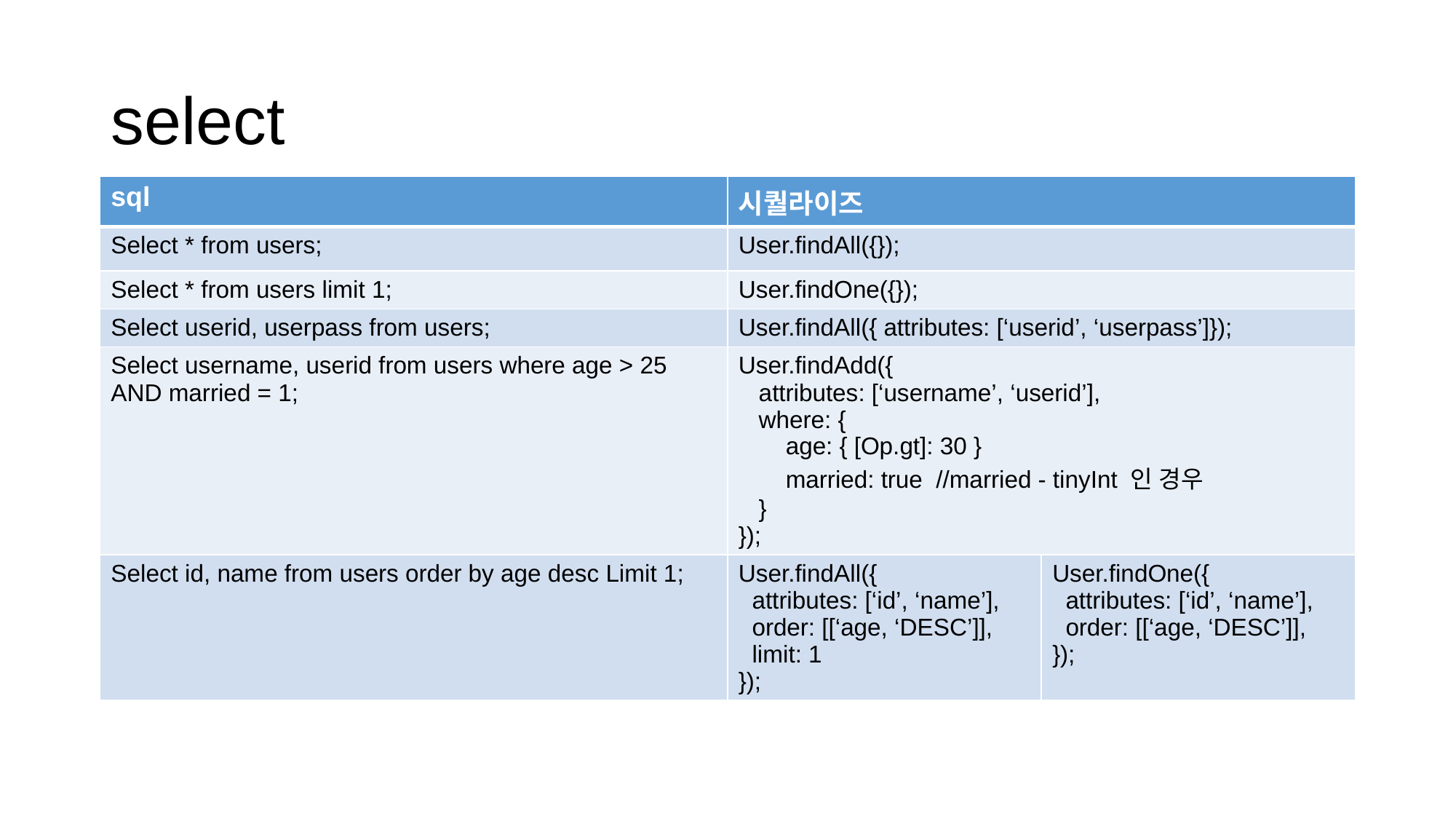

# select
| sql | 시퀄라이즈 |  |
| --- | --- | --- |
| Select \* from users; | User.findAll({}); |  |
| Select \* from users limit 1; | User.findOne({}); |  |
| Select userid, userpass from users; | User.findAll({ attributes: [‘userid’, ‘userpass’]}); |  |
| Select username, userid from users where age > 25 AND married = 1; | User.findAdd({ attributes: [‘username’, ‘userid’], where: { age: { [Op.gt]: 30 } married: true //married - tinyInt 인 경우 } }); |  |
| Select id, name from users order by age desc Limit 1; | User.findAll({ attributes: [‘id’, ‘name’], order: [[‘age, ‘DESC’]], limit: 1 }); | User.findOne({ attributes: [‘id’, ‘name’], order: [[‘age, ‘DESC’]], }); |